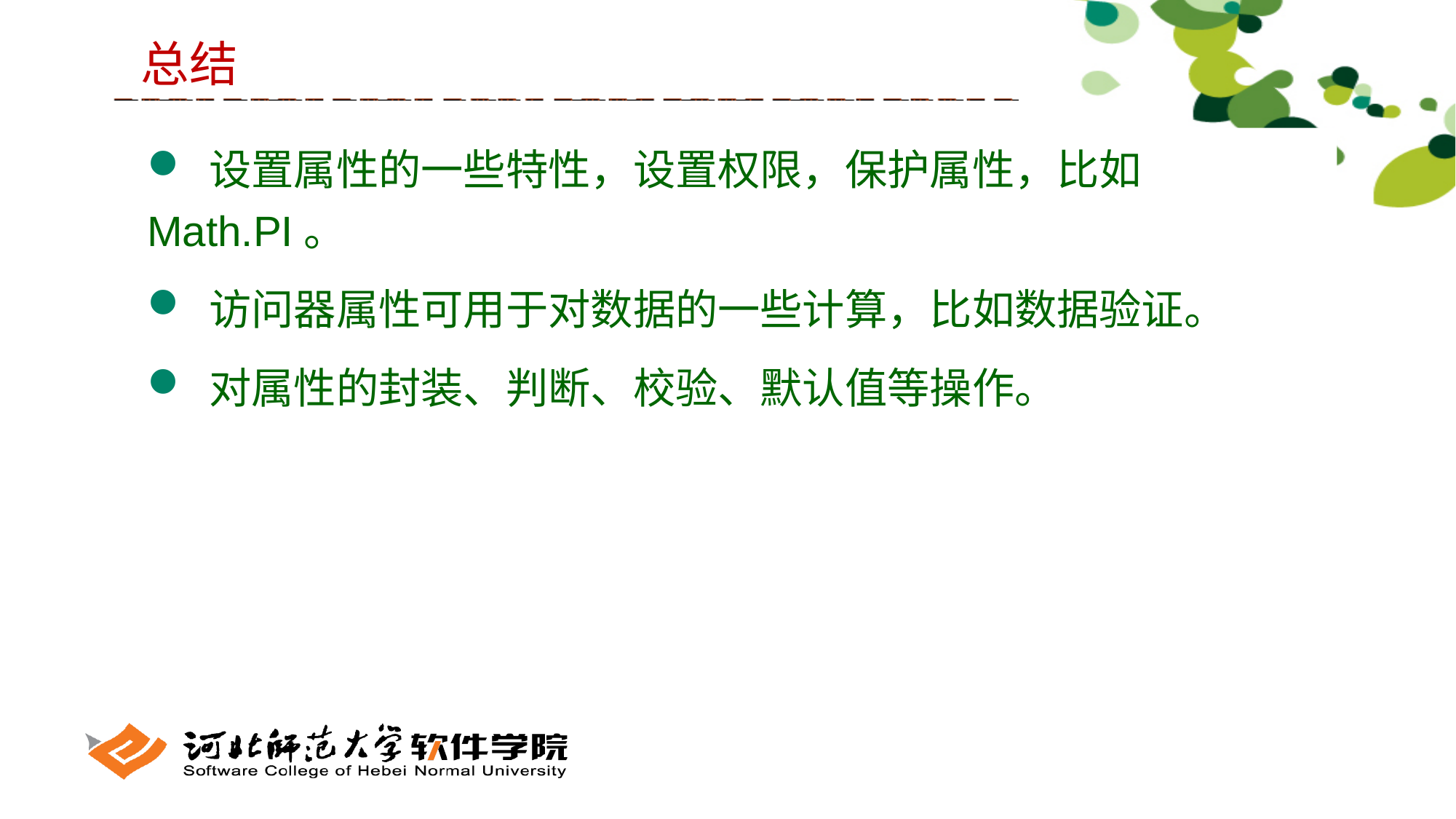

总结

 设置属性的一些特性，设置权限，保护属性，比如 Math.PI。
 访问器属性可用于对数据的一些计算，比如数据验证。
 对属性的封装、判断、校验、默认值等操作。